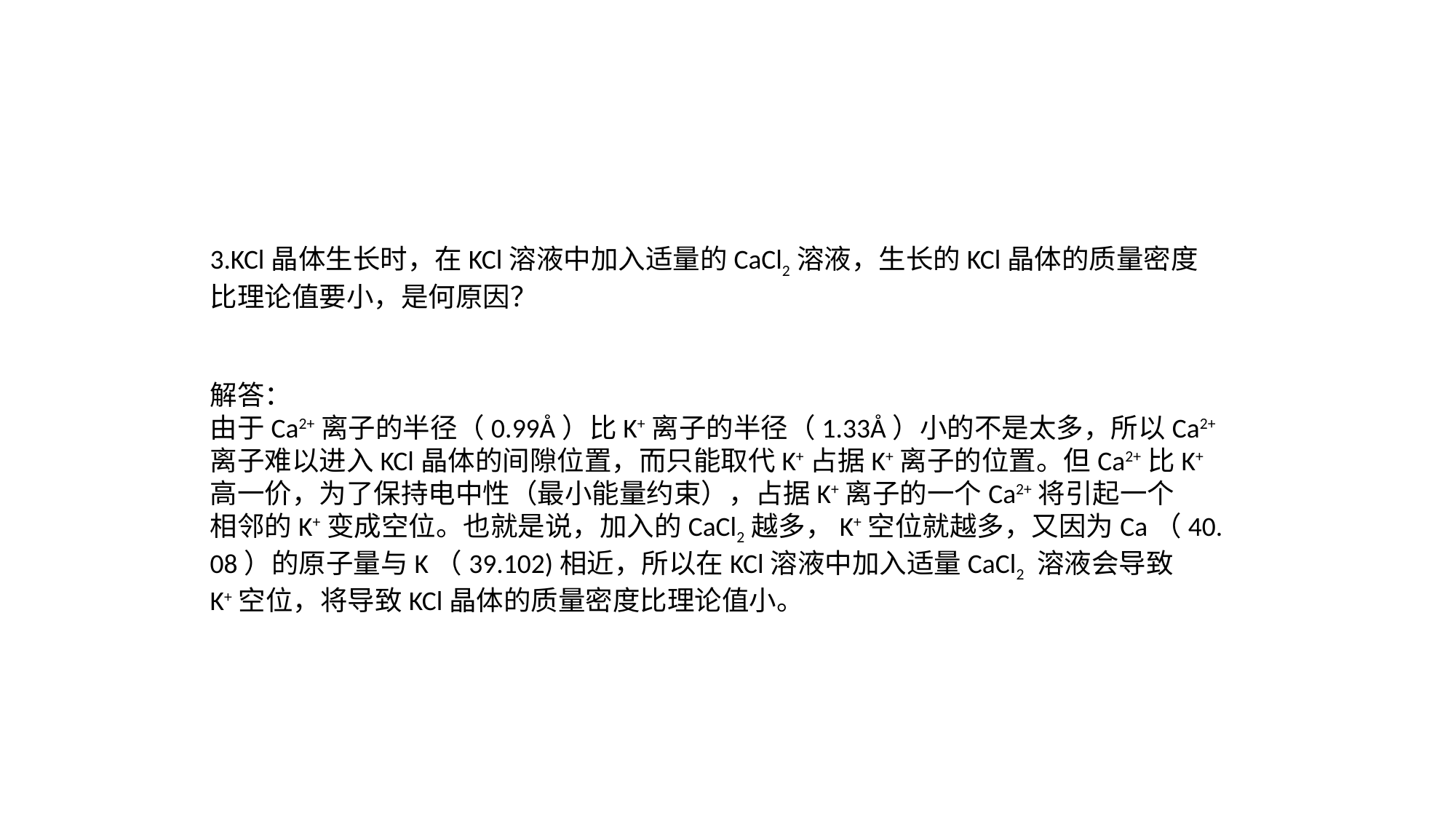

3.KCl晶体生长时，在KCl溶液中加入适量的CaCl2溶液，生长的KCl晶体的质量密度
比理论值要小，是何原因？

解答：
由于Ca2+离子的半径（0.99Å）比K+离子的半径（1.33Å）小的不是太多，所以Ca2+
离子难以进入KCl晶体的间隙位置，而只能取代K+占据K+离子的位置。但Ca2+比K+
高一价，为了保持电中性（最小能量约束），占据K+离子的一个Ca2+将引起一个
相邻的K+变成空位。也就是说，加入的CaCl2越多，K+空位就越多，又因为Ca（40.
08）的原子量与K（39.102)相近，所以在KCl溶液中加入适量CaCl2 溶液会导致
K+空位，将导致KCl晶体的质量密度比理论值小。